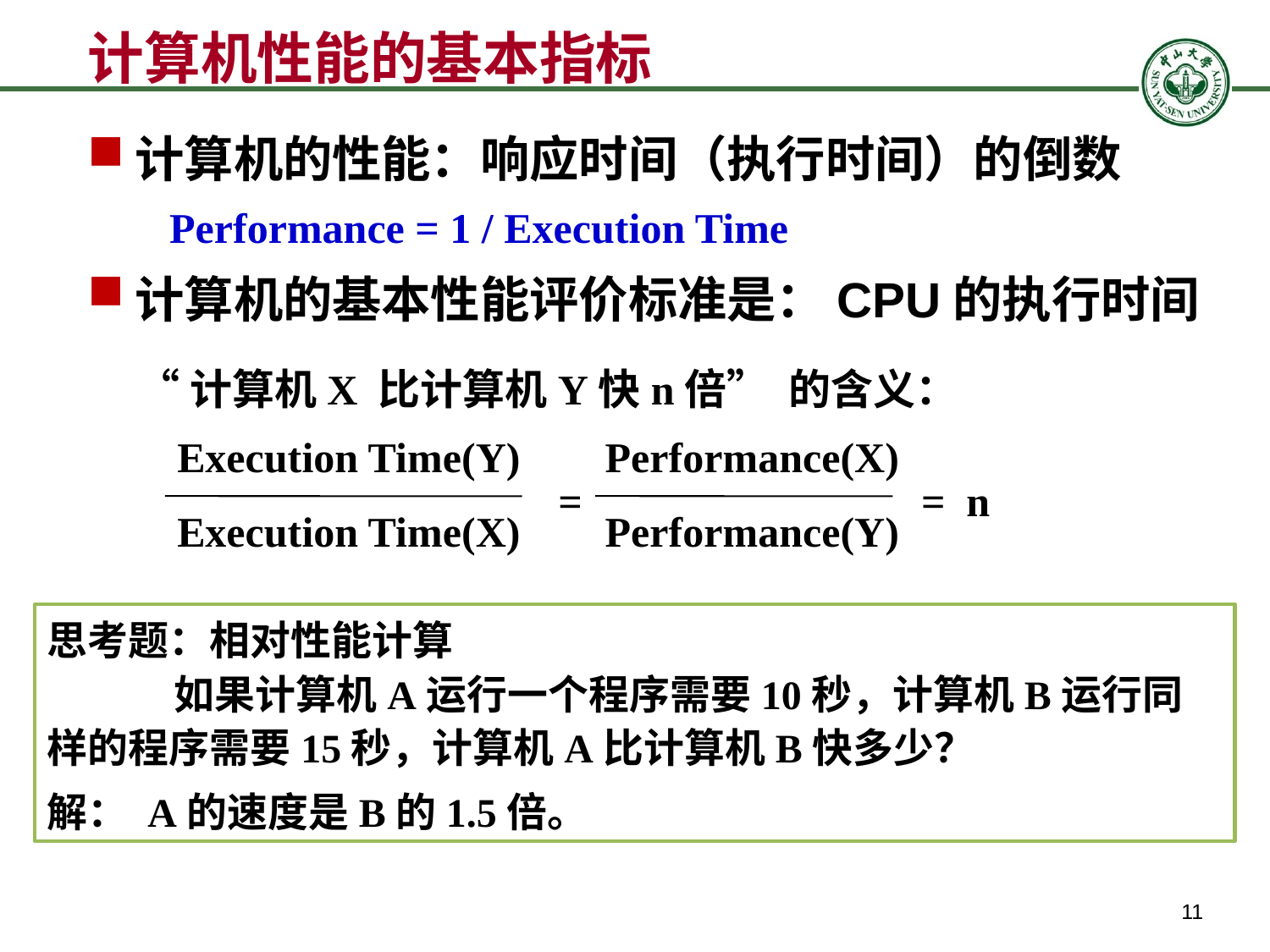

# 计算机性能的基本指标
计算机的性能：响应时间（执行时间）的倒数
	    Performance = 1 / Execution Time
计算机的基本性能评价标准是：CPU的执行时间
“计算机X 比计算机Y快n倍”  的含义：
	Execution Time(Y)        Performance(X)
	                                    =                                =  n
	Execution Time(X)        Performance(Y)

思考题：相对性能计算
	如果计算机A运行一个程序需要10秒，计算机B运行同样的程序需要15秒，计算机A比计算机B快多少？
解： A的速度是B的1.5倍。